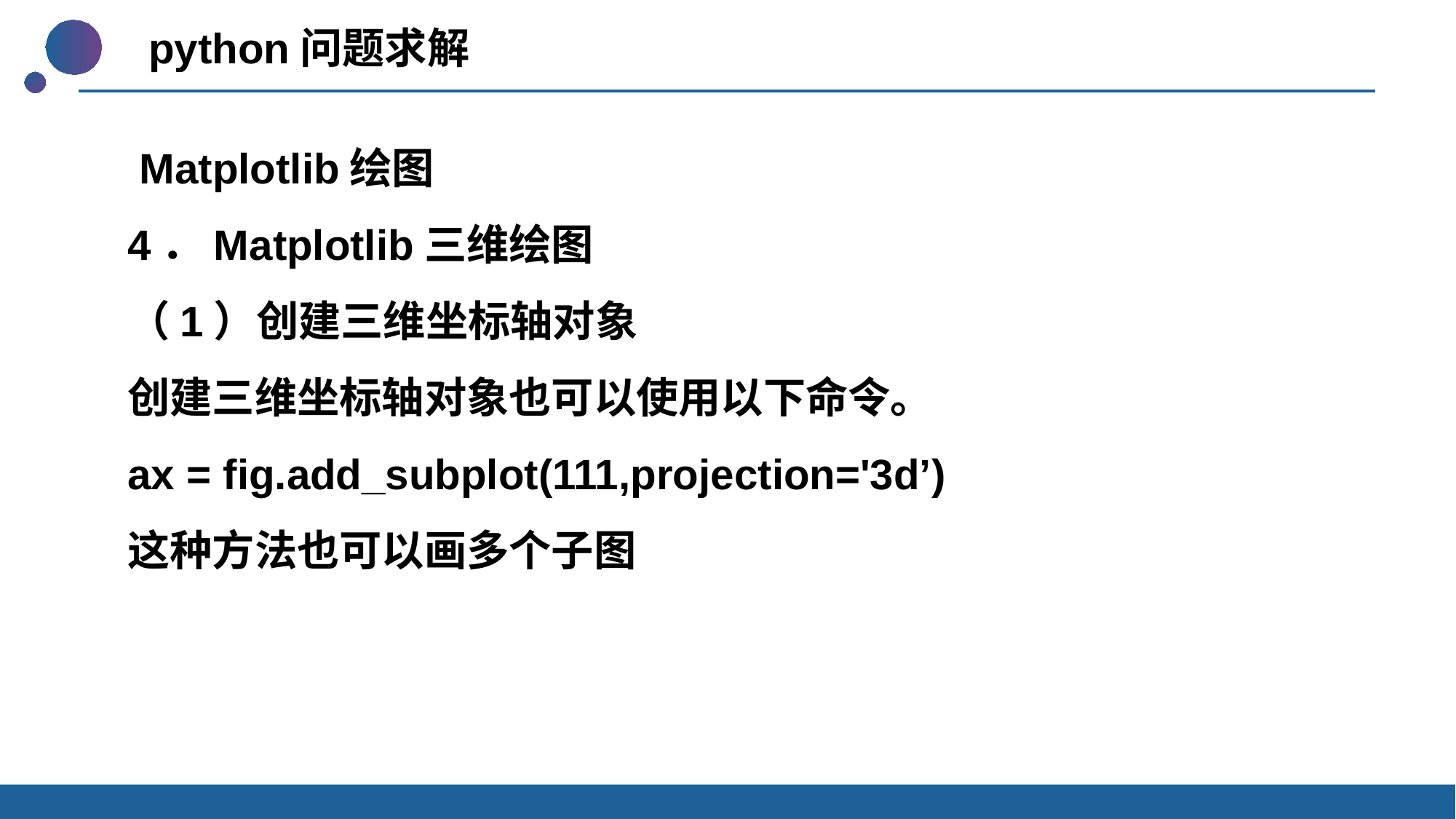

python问题求解

 Matplotlib绘图
4．Matplotlib三维绘图
（1）创建三维坐标轴对象
创建三维坐标轴对象也可以使用以下命令。
ax = fig.add_subplot(111,projection='3d’)
这种方法也可以画多个子图